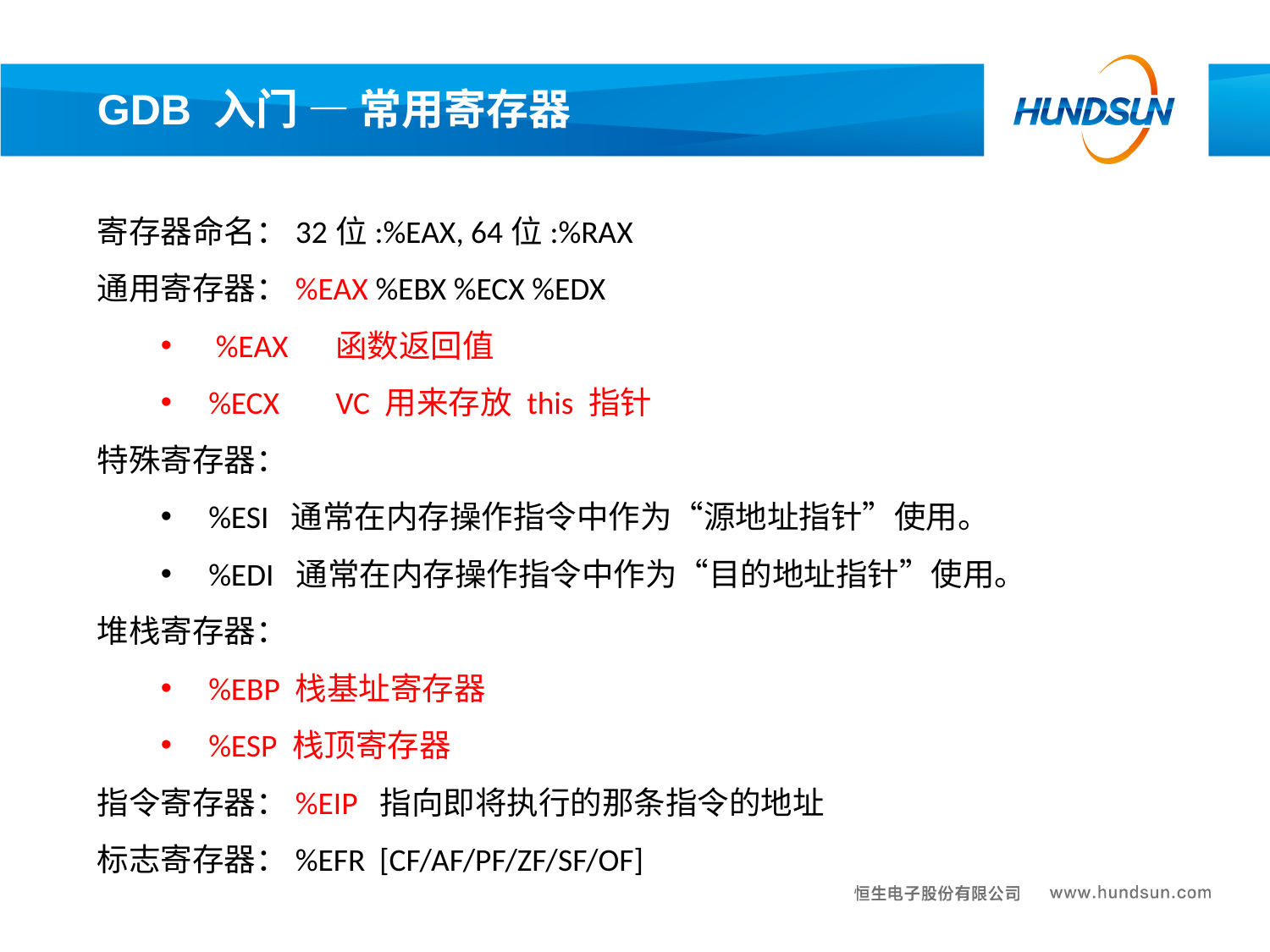

GDB 入门 — 常用寄存器
寄存器命名：32位:%EAX, 64位:%RAX
通用寄存器：%EAX %EBX %ECX %EDX
 %EAX	函数返回值
%ECX	VC 用来存放 this 指针
特殊寄存器：
%ESI  通常在内存操作指令中作为“源地址指针”使用。
%EDI  通常在内存操作指令中作为“目的地址指针”使用。
堆栈寄存器：
%EBP 栈基址寄存器
%ESP 栈顶寄存器
指令寄存器：%EIP  指向即将执行的那条指令的地址
标志寄存器：%EFR  [CF/AF/PF/ZF/SF/OF]